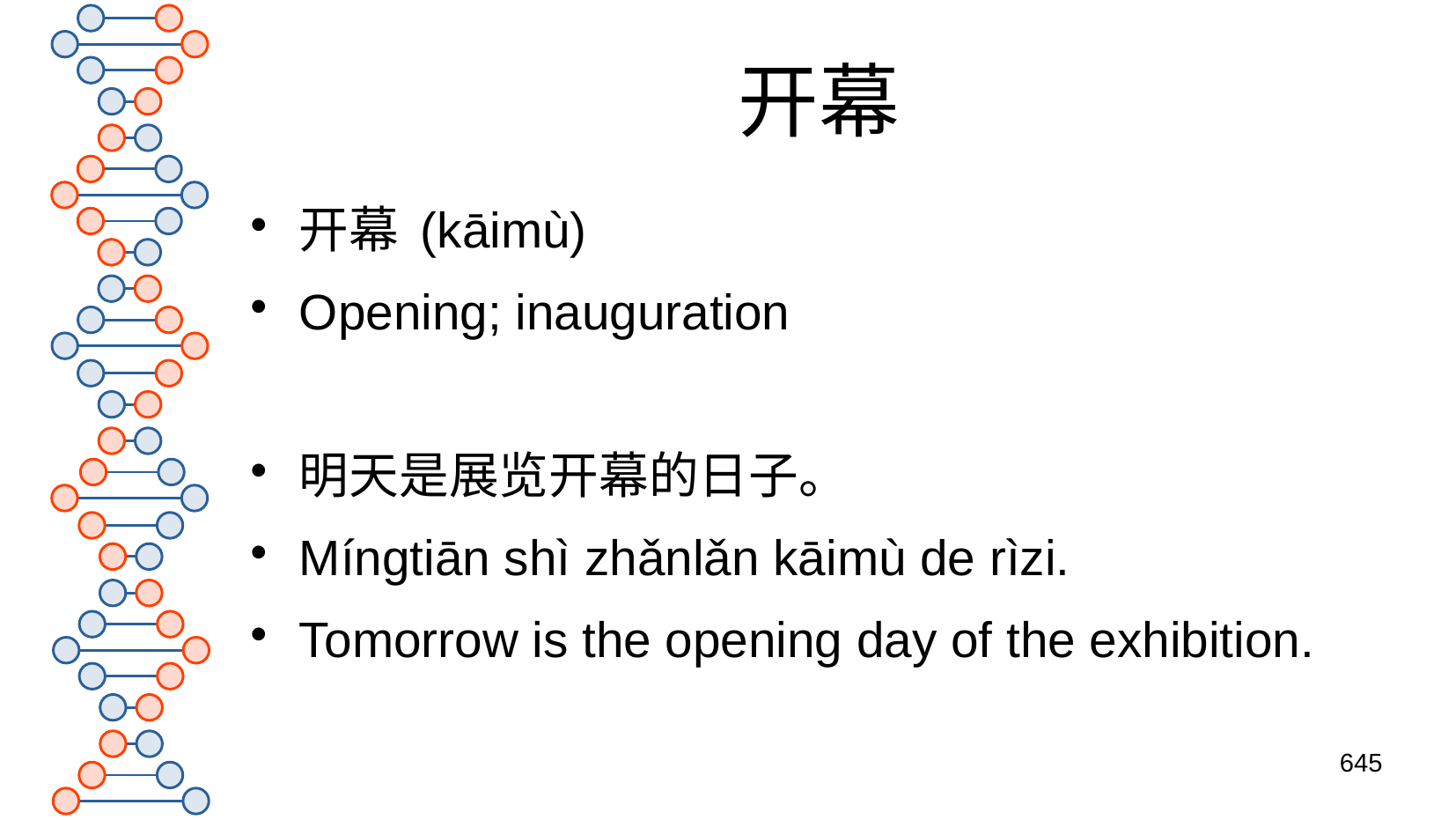

# 开幕
开幕 (kāimù)
Opening; inauguration

明天是展览开幕的日子。
Míngtiān shì zhǎnlǎn kāimù de rìzi.
Tomorrow is the opening day of the exhibition.
645